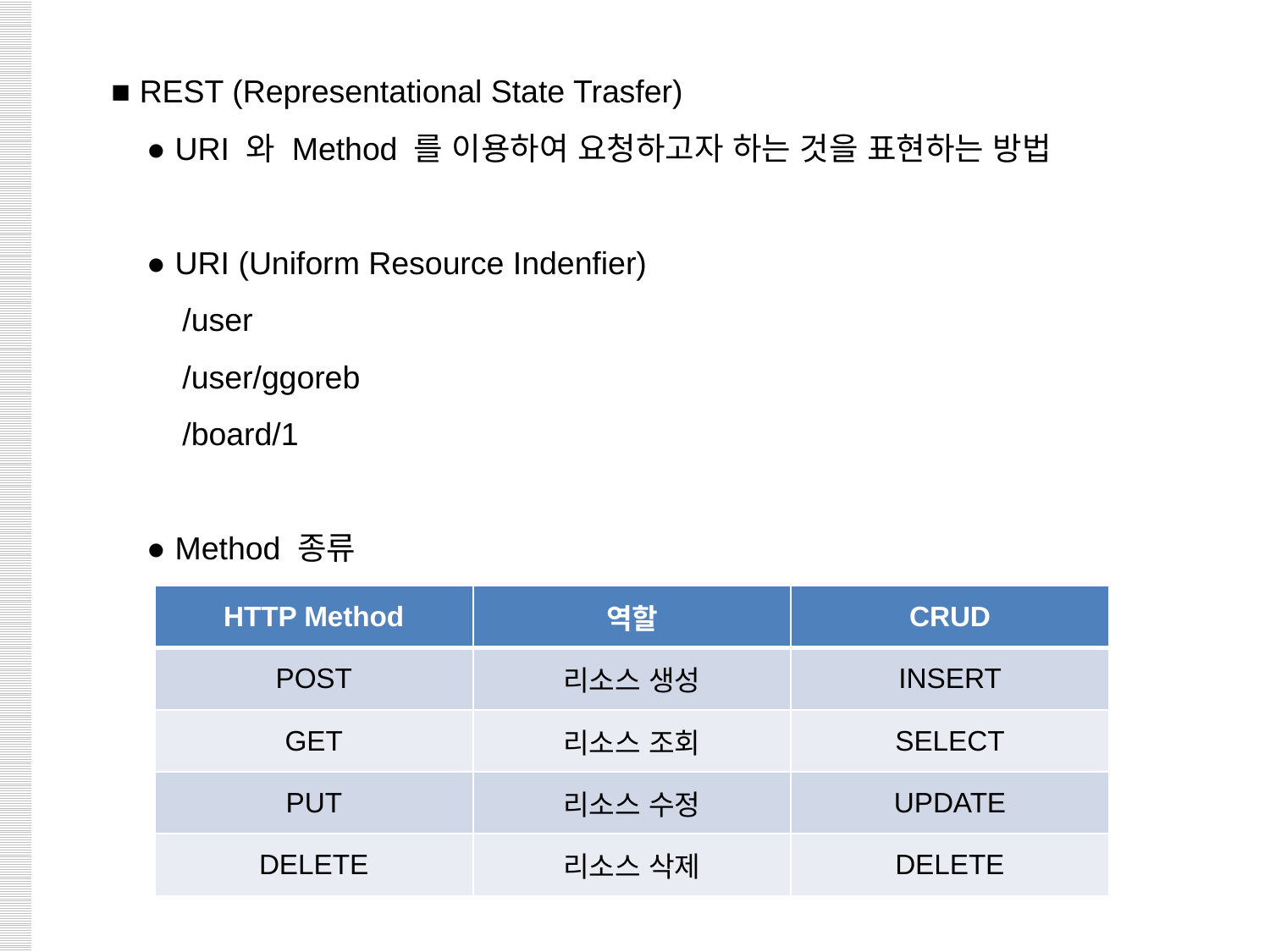

■ REST (Representational State Trasfer)
    ● URI 와 Method 를 이용하여 요청하고자 하는 것을 표현하는 방법

    ● URI (Uniform Resource Indenfier)
        /user
        /user/ggoreb
        /board/1

    ● Method 종류
| HTTP Method | 역할 | CRUD |
| --- | --- | --- |
| POST | 리소스 생성 | INSERT |
| GET | 리소스 조회 | SELECT |
| PUT | 리소스 수정 | UPDATE |
| DELETE | 리소스 삭제 | DELETE |